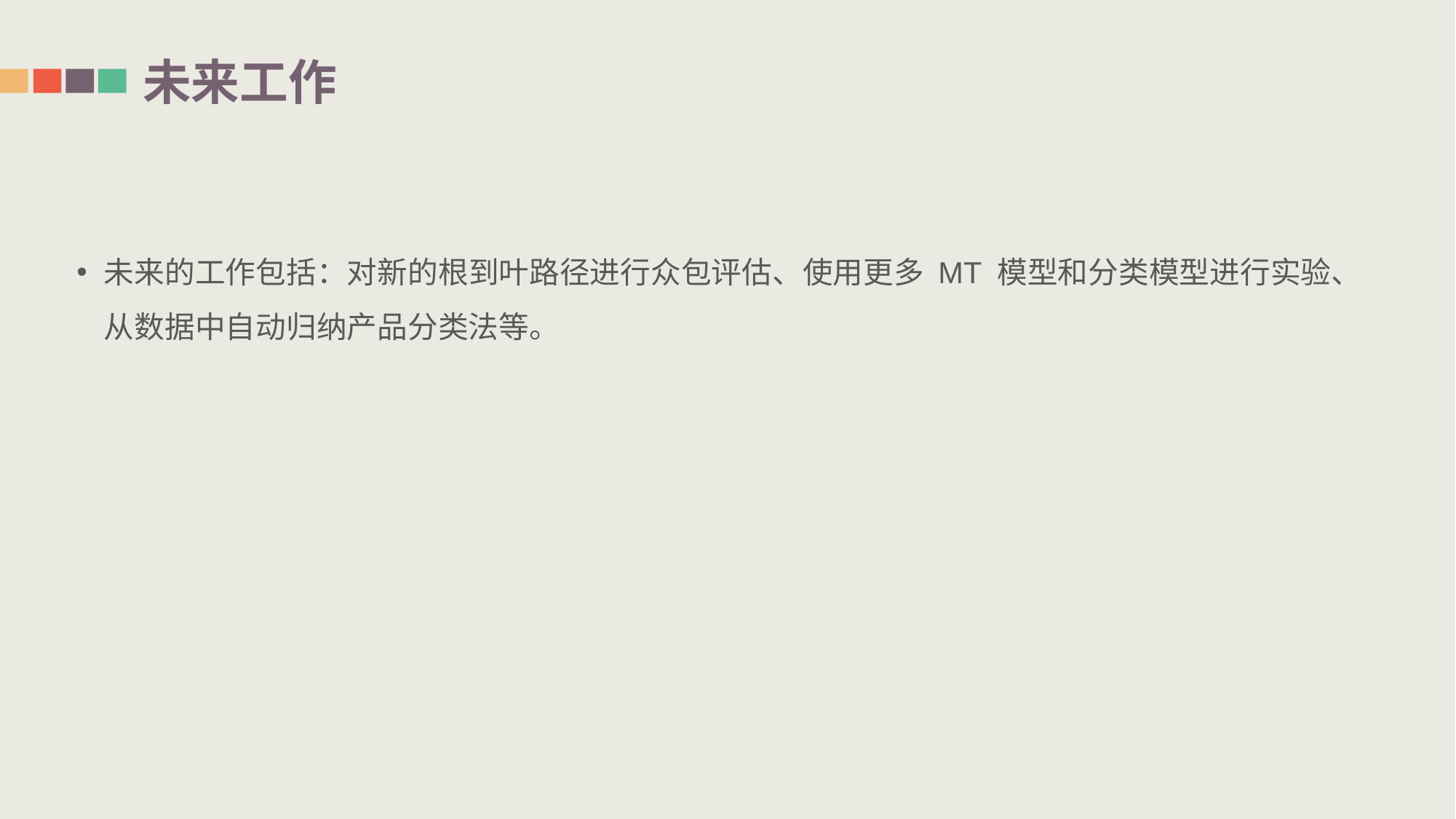

未来工作

未来的工作包括：对新的根到叶路径进行众包评估、使用更多 MT 模型和分类模型进行实验、从数据中自动归纳产品分类法等。